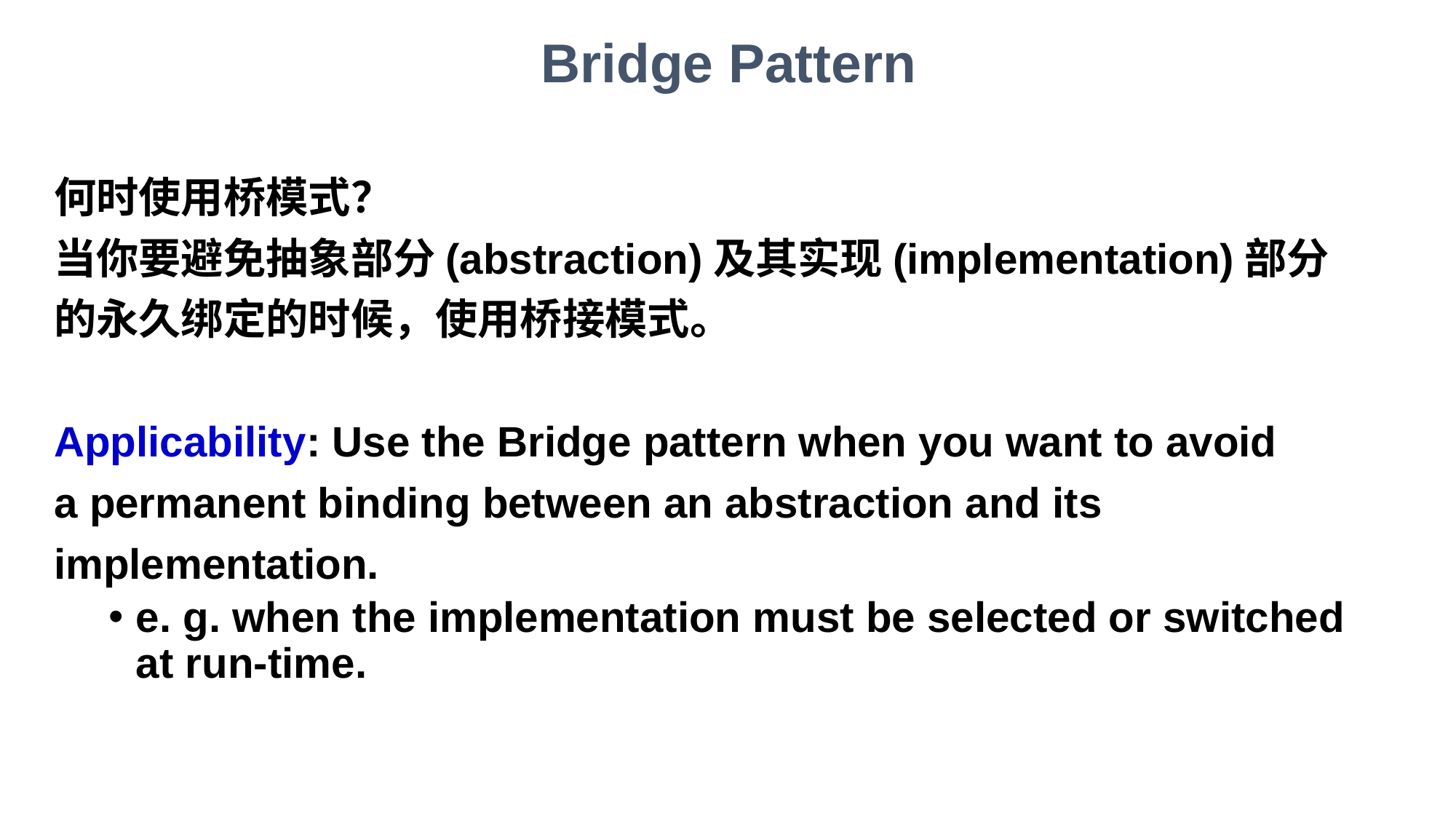

Bridge Pattern
何时使用桥模式？
当你要避免抽象部分(abstraction)及其实现(implementation)部分
的永久绑定的时候，使用桥接模式。

Applicability: Use the Bridge pattern when you want to avoid
a permanent binding between an abstraction and its
implementation.
e. g. when the implementation must be selected or switched at run-time.